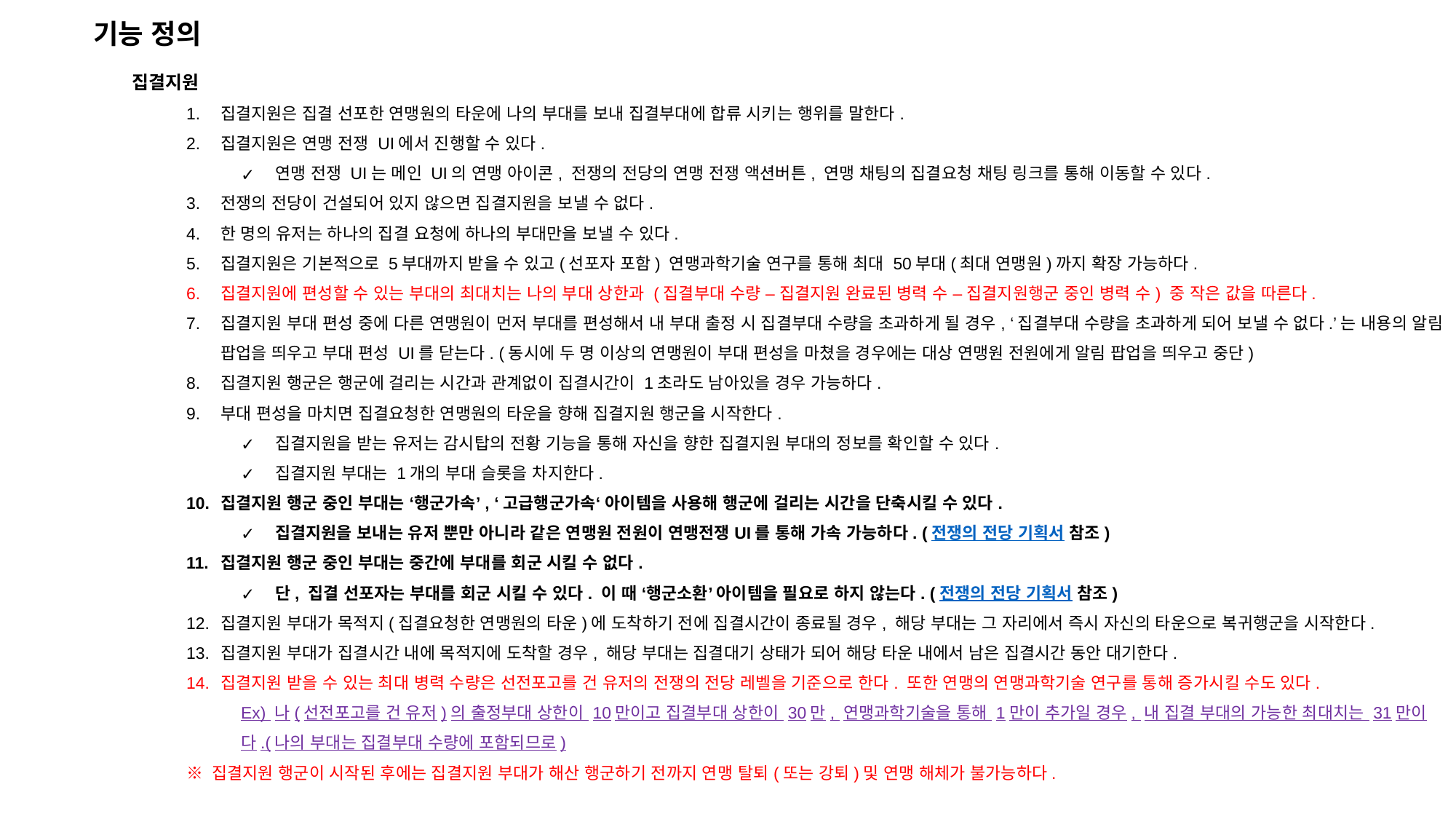

기능 정의
집결지원
집결지원은 집결 선포한 연맹원의 타운에 나의 부대를 보내 집결부대에 합류 시키는 행위를 말한다.
집결지원은 연맹 전쟁 UI에서 진행할 수 있다.
연맹 전쟁 UI는 메인 UI의 연맹 아이콘, 전쟁의 전당의 연맹 전쟁 액션버튼, 연맹 채팅의 집결요청 채팅 링크를 통해 이동할 수 있다.
전쟁의 전당이 건설되어 있지 않으면 집결지원을 보낼 수 없다.
한 명의 유저는 하나의 집결 요청에 하나의 부대만을 보낼 수 있다.
집결지원은 기본적으로 5부대까지 받을 수 있고(선포자 포함) 연맹과학기술 연구를 통해 최대 50부대(최대 연맹원)까지 확장 가능하다.
집결지원에 편성할 수 있는 부대의 최대치는 나의 부대 상한과 (집결부대 수량 – 집결지원 완료된 병력 수 – 집결지원행군 중인 병력 수) 중 작은 값을 따른다.
집결지원 부대 편성 중에 다른 연맹원이 먼저 부대를 편성해서 내 부대 출정 시 집결부대 수량을 초과하게 될 경우, ‘집결부대 수량을 초과하게 되어 보낼 수 없다.’는 내용의 알림 팝업을 띄우고 부대 편성 UI를 닫는다. (동시에 두 명 이상의 연맹원이 부대 편성을 마쳤을 경우에는 대상 연맹원 전원에게 알림 팝업을 띄우고 중단)
집결지원 행군은 행군에 걸리는 시간과 관계없이 집결시간이 1초라도 남아있을 경우 가능하다.
부대 편성을 마치면 집결요청한 연맹원의 타운을 향해 집결지원 행군을 시작한다.
집결지원을 받는 유저는 감시탑의 전황 기능을 통해 자신을 향한 집결지원 부대의 정보를 확인할 수 있다.
집결지원 부대는 1개의 부대 슬롯을 차지한다.
집결지원 행군 중인 부대는 ‘행군가속’, ‘고급행군가속‘ 아이템을 사용해 행군에 걸리는 시간을 단축시킬 수 있다.
집결지원을 보내는 유저 뿐만 아니라 같은 연맹원 전원이 연맹전쟁UI를 통해 가속 가능하다. (전쟁의 전당 기획서 참조)
집결지원 행군 중인 부대는 중간에 부대를 회군 시킬 수 없다.
단, 집결 선포자는 부대를 회군 시킬 수 있다. 이 때 ‘행군소환’ 아이템을 필요로 하지 않는다. (전쟁의 전당 기획서 참조)
집결지원 부대가 목적지(집결요청한 연맹원의 타운)에 도착하기 전에 집결시간이 종료될 경우, 해당 부대는 그 자리에서 즉시 자신의 타운으로 복귀행군을 시작한다.
집결지원 부대가 집결시간 내에 목적지에 도착할 경우, 해당 부대는 집결대기 상태가 되어 해당 타운 내에서 남은 집결시간 동안 대기한다.
집결지원 받을 수 있는 최대 병력 수량은 선전포고를 건 유저의 전쟁의 전당 레벨을 기준으로 한다. 또한 연맹의 연맹과학기술 연구를 통해 증가시킬 수도 있다.
Ex) 나(선전포고를 건 유저)의 출정부대 상한이 10만이고 집결부대 상한이 30만, 연맹과학기술을 통해 1만이 추가일 경우, 내 집결 부대의 가능한 최대치는 31만이다.(나의 부대는 집결부대 수량에 포함되므로)
※ 집결지원 행군이 시작된 후에는 집결지원 부대가 해산 행군하기 전까지 연맹 탈퇴(또는 강퇴)및 연맹 해체가 불가능하다.